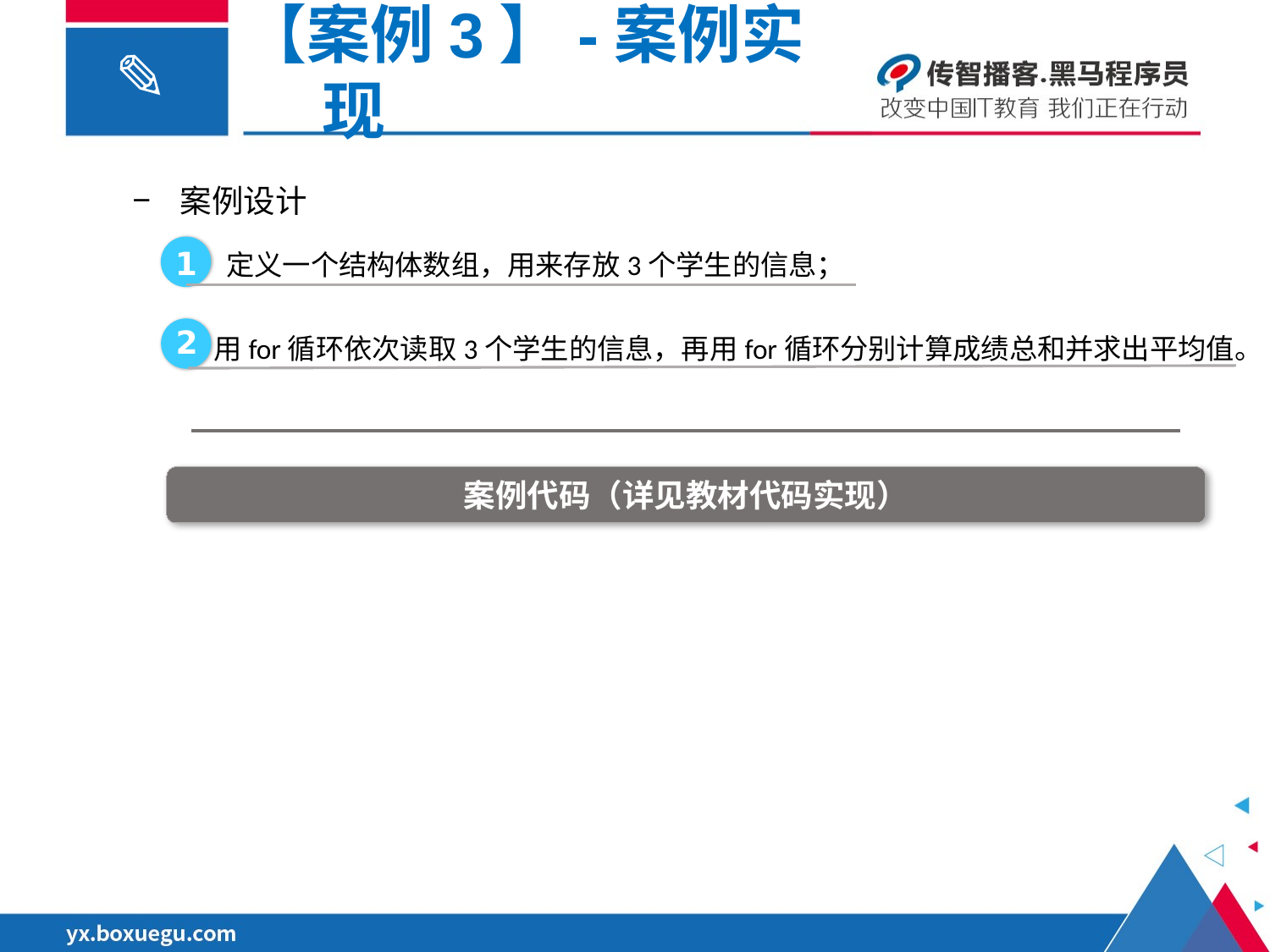

【案例3】-案例实现
案例设计
定义一个结构体数组，用来存放3个学生的信息；

1
用for循环依次读取3个学生的信息，再用for循环分别计算成绩总和并求出平均值。
2

案例代码（详见教材代码实现）